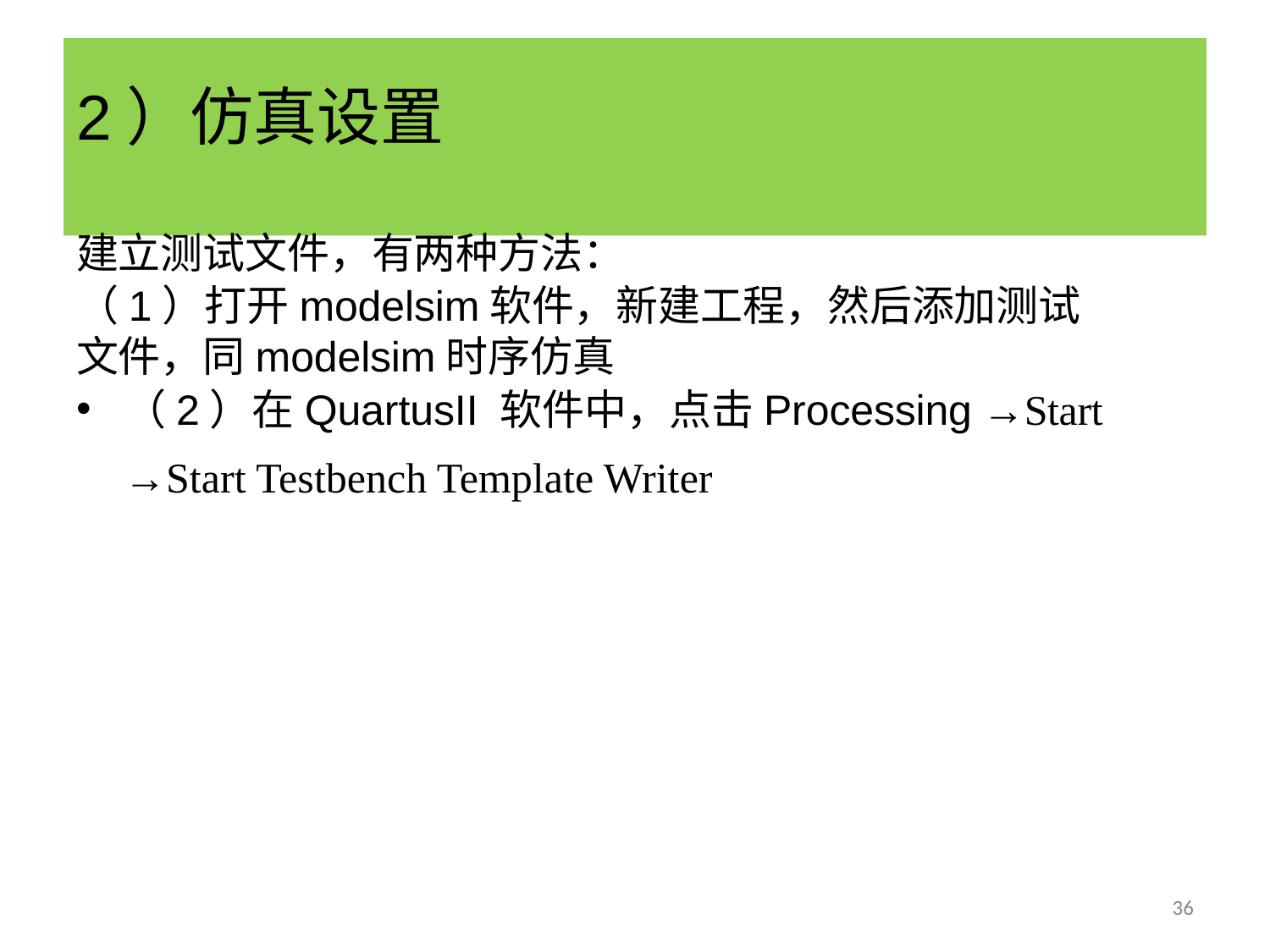

# 2）仿真设置
建立测试文件，有两种方法：
（1）打开modelsim软件，新建工程，然后添加测试文件，同modelsim时序仿真
（2）在QuartusII 软件中，点击Processing →Start
→Start Testbench Template Writer
36